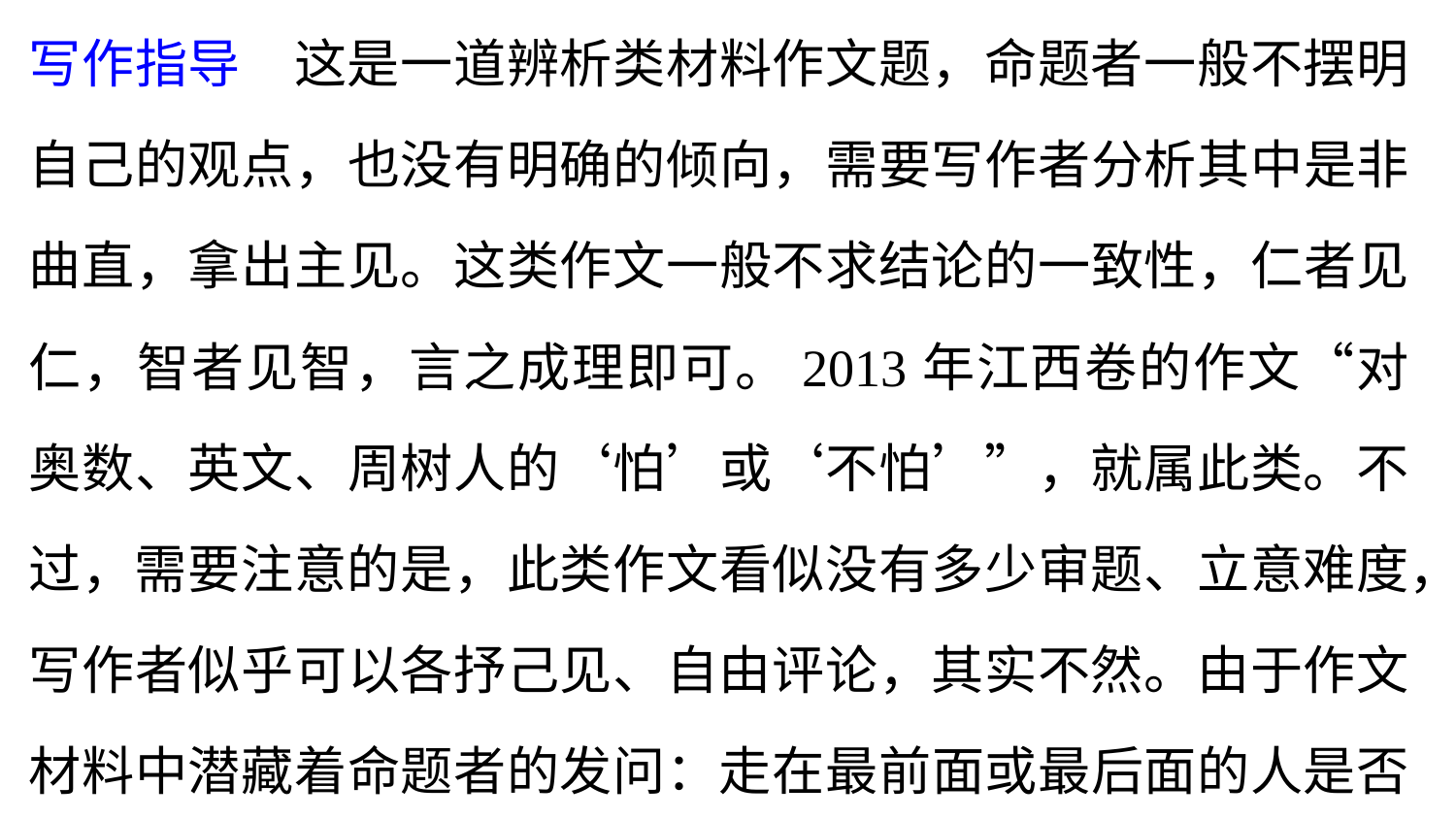

写作指导　这是一道辨析类材料作文题，命题者一般不摆明自己的观点，也没有明确的倾向，需要写作者分析其中是非曲直，拿出主见。这类作文一般不求结论的一致性，仁者见仁，智者见智，言之成理即可。2013年江西卷的作文“对奥数、英文、周树人的‘怕’或‘不怕’”，就属此类。不过，需要注意的是，此类作文看似没有多少审题、立意难度，写作者似乎可以各抒己见、自由评论，其实不然。由于作文材料中潜藏着命题者的发问：走在最前面或最后面的人是否最